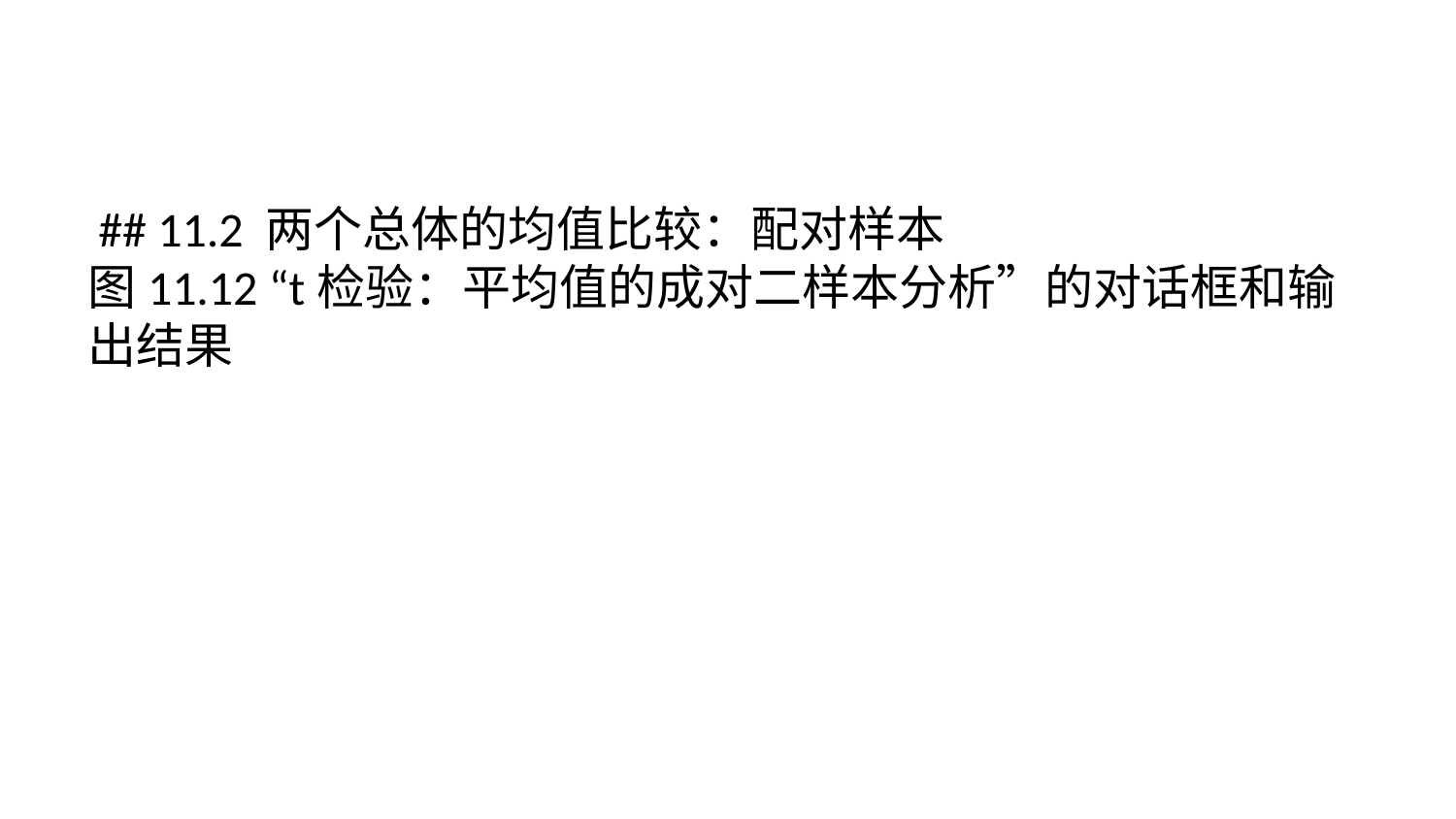

## 11.2 两个总体的均值比较：配对样本 图11.12 “t检验：平均值的成对二样本分析”的对话框和输出结果